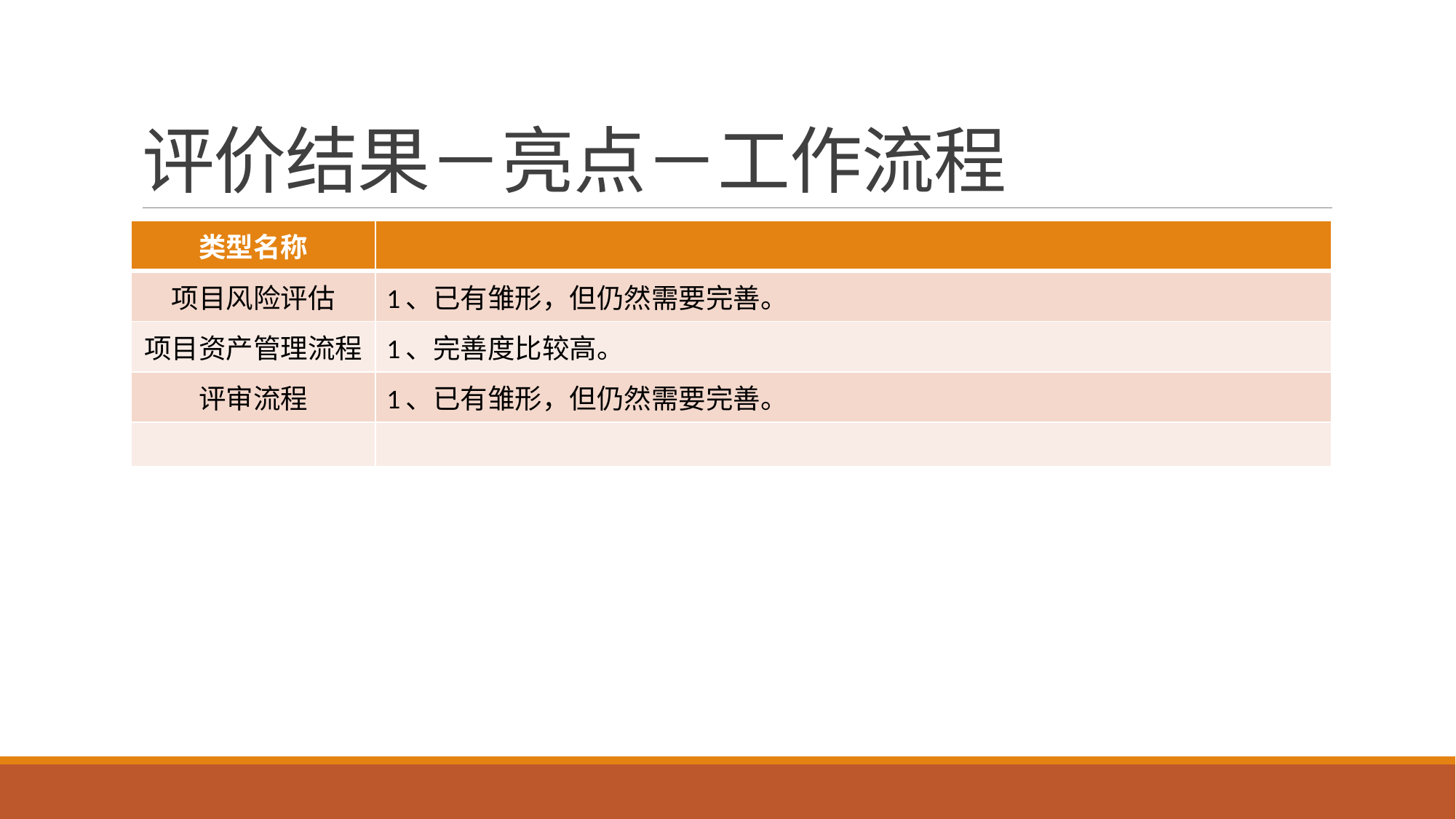

# 评价结果－亮点－工作流程
| 类型名称 |  |
| --- | --- |
| 项目风险评估 | 1、已有雏形，但仍然需要完善。 |
| 项目资产管理流程 | 1、完善度比较高。 |
| 评审流程 | 1、已有雏形，但仍然需要完善。 |
|  |  |